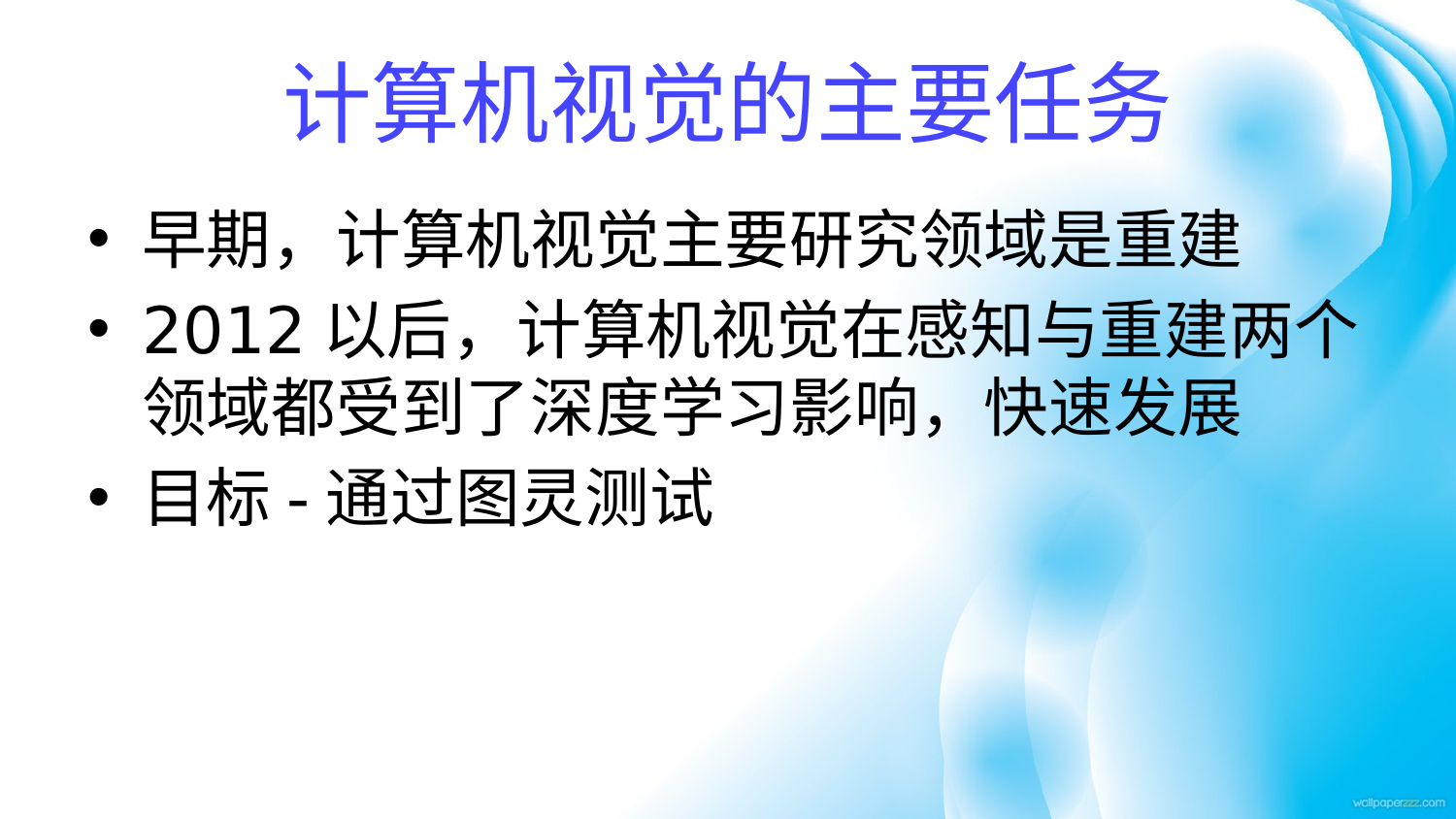

# 计算机视觉的主要任务
早期，计算机视觉主要研究领域是重建
2012以后，计算机视觉在感知与重建两个领域都受到了深度学习影响，快速发展
目标-通过图灵测试